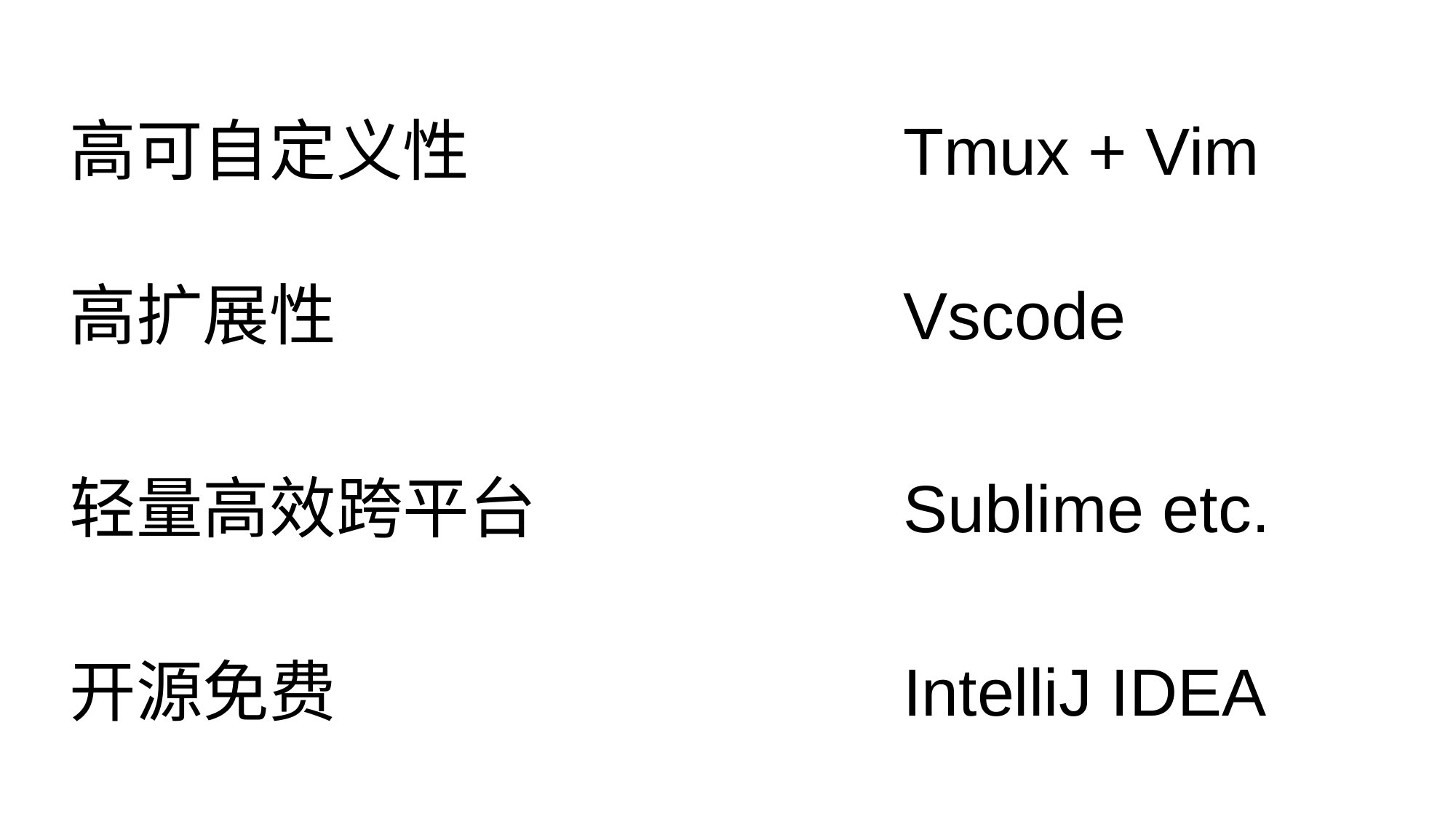

# 高可自定义性
Tmux + Vim
高扩展性
Vscode
轻量高效跨平台
Sublime etc.
开源免费
IntelliJ IDEA